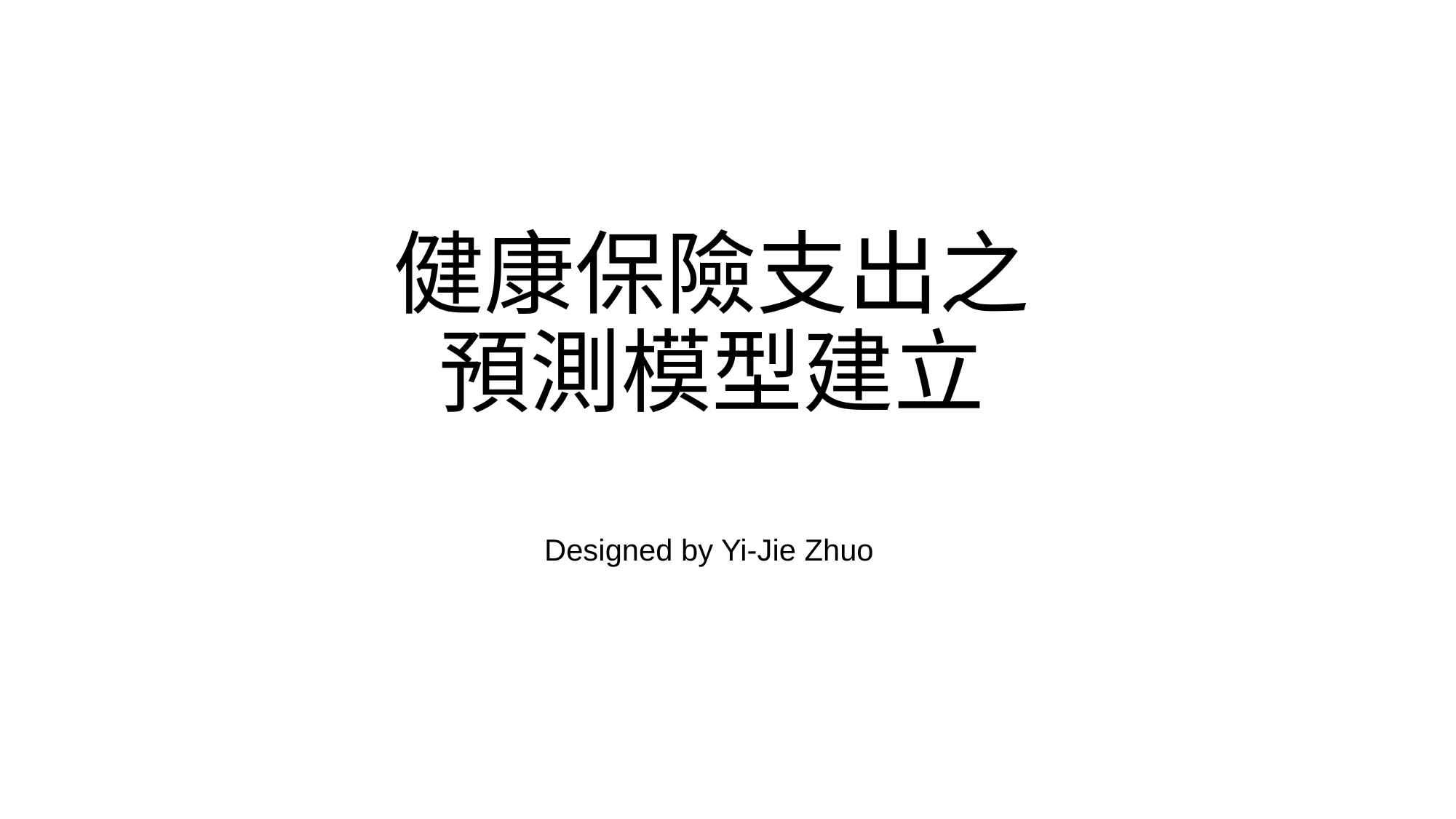

# 健康保險支出之 預測模型建立
Designed by Yi-Jie Zhuo